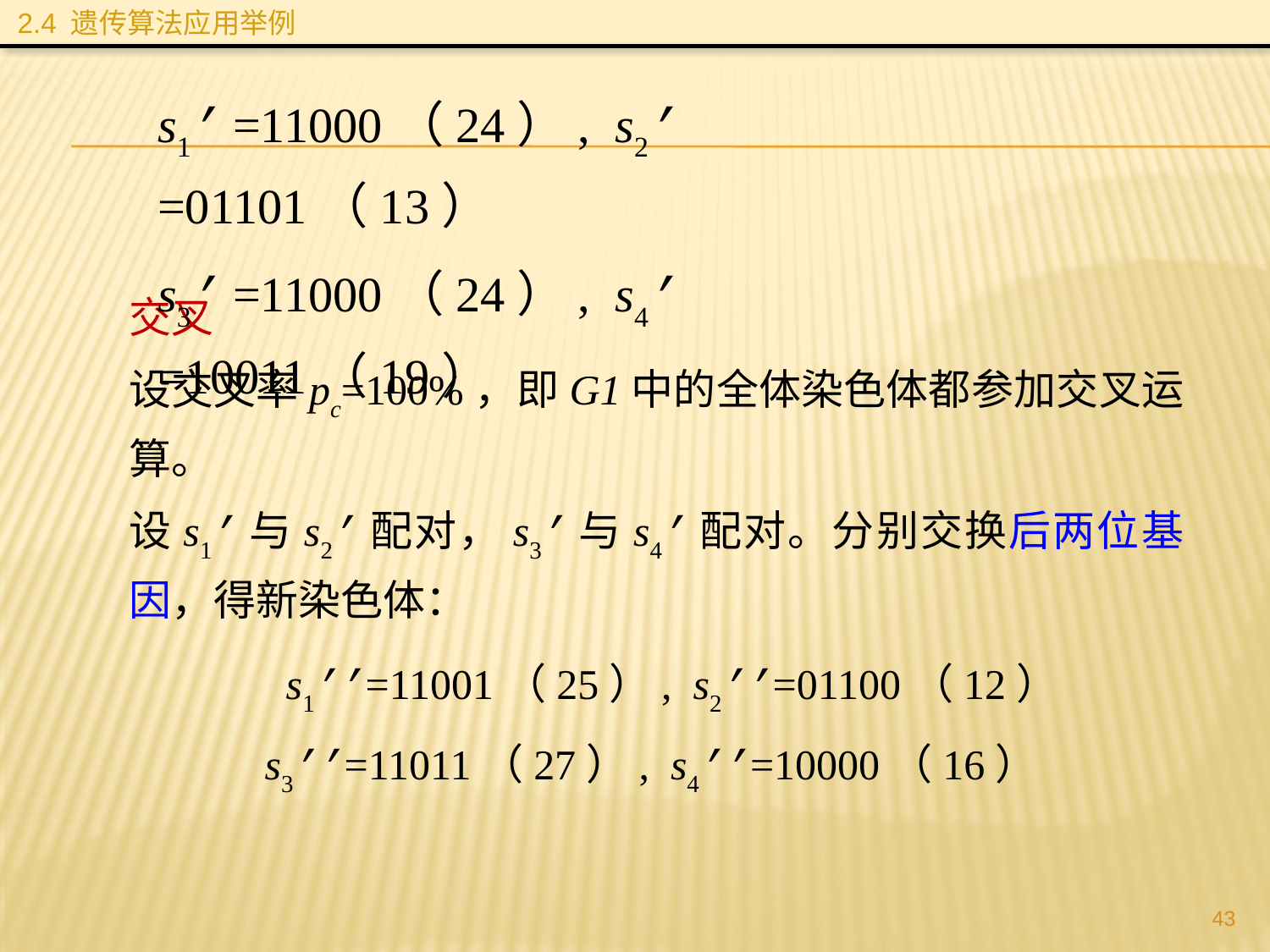

2.4 遗传算法应用举例

s1’ =11000（24）,  s2’ =01101（13）
s3’ =11000（24）,  s4’ =10011（19）
交叉
设交叉率pc=100%，即G1中的全体染色体都参加交叉运算。
设s1’与s2’配对，s3’与s4’配对。分别交换后两位基因，得新染色体：
   s1’’=11001（25）,  s2’’=01100（12）
   s3’’=11011（27）,  s4’’=10000（16）
43